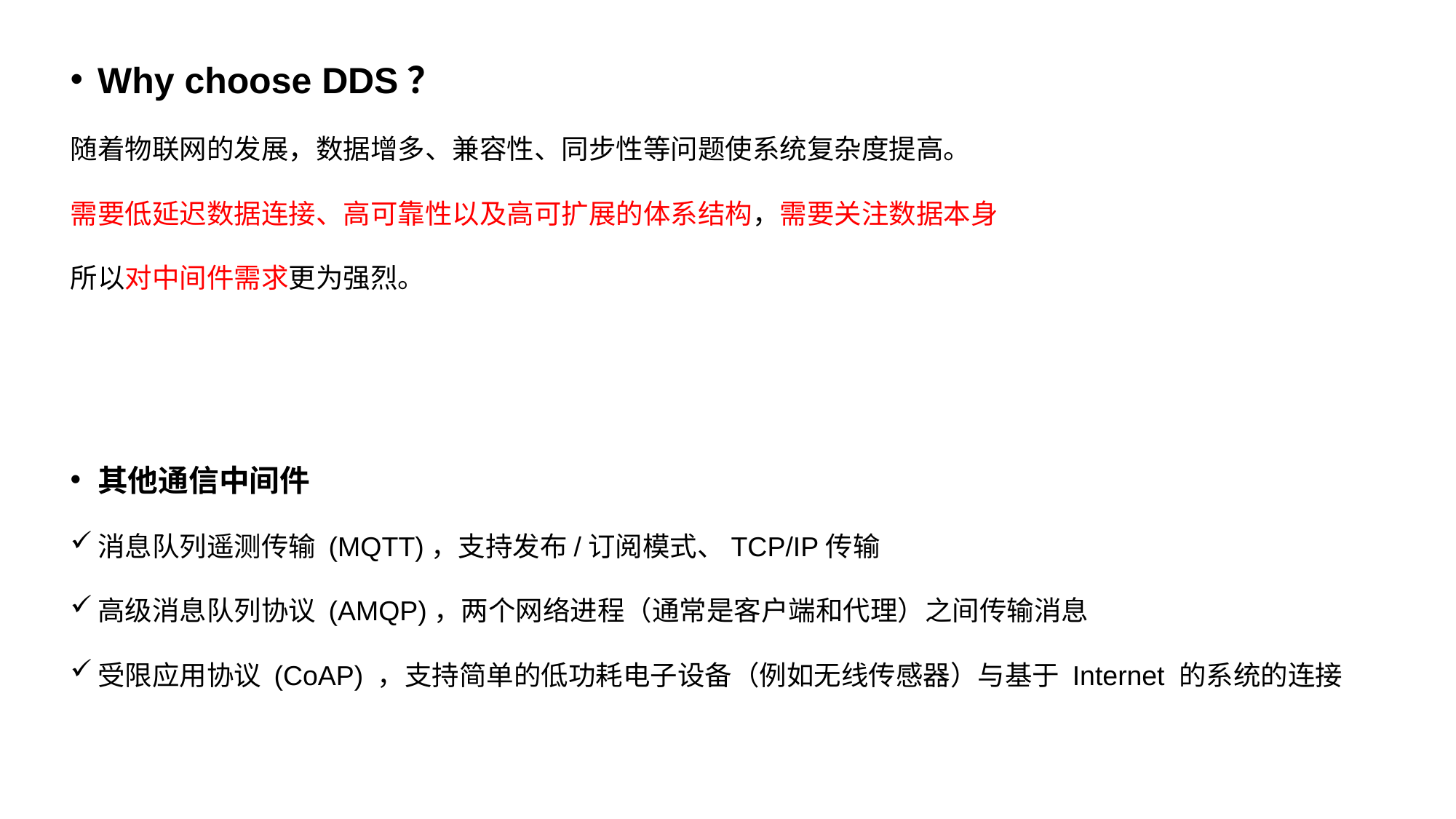

Why choose DDS？
随着物联网的发展，数据增多、兼容性、同步性等问题使系统复杂度提高。
需要低延迟数据连接、高可靠性以及高可扩展的体系结构，需要关注数据本身
所以对中间件需求更为强烈。

其他通信中间件
消息队列遥测传输 (MQTT)，支持发布/订阅模式、TCP/IP传输
高级消息队列协议 (AMQP)，两个网络进程（通常是客户端和代理）之间传输消息
受限应用协议 (CoAP) ，支持简单的低功耗电子设备（例如无线传感器）与基于 Internet 的系统的连接